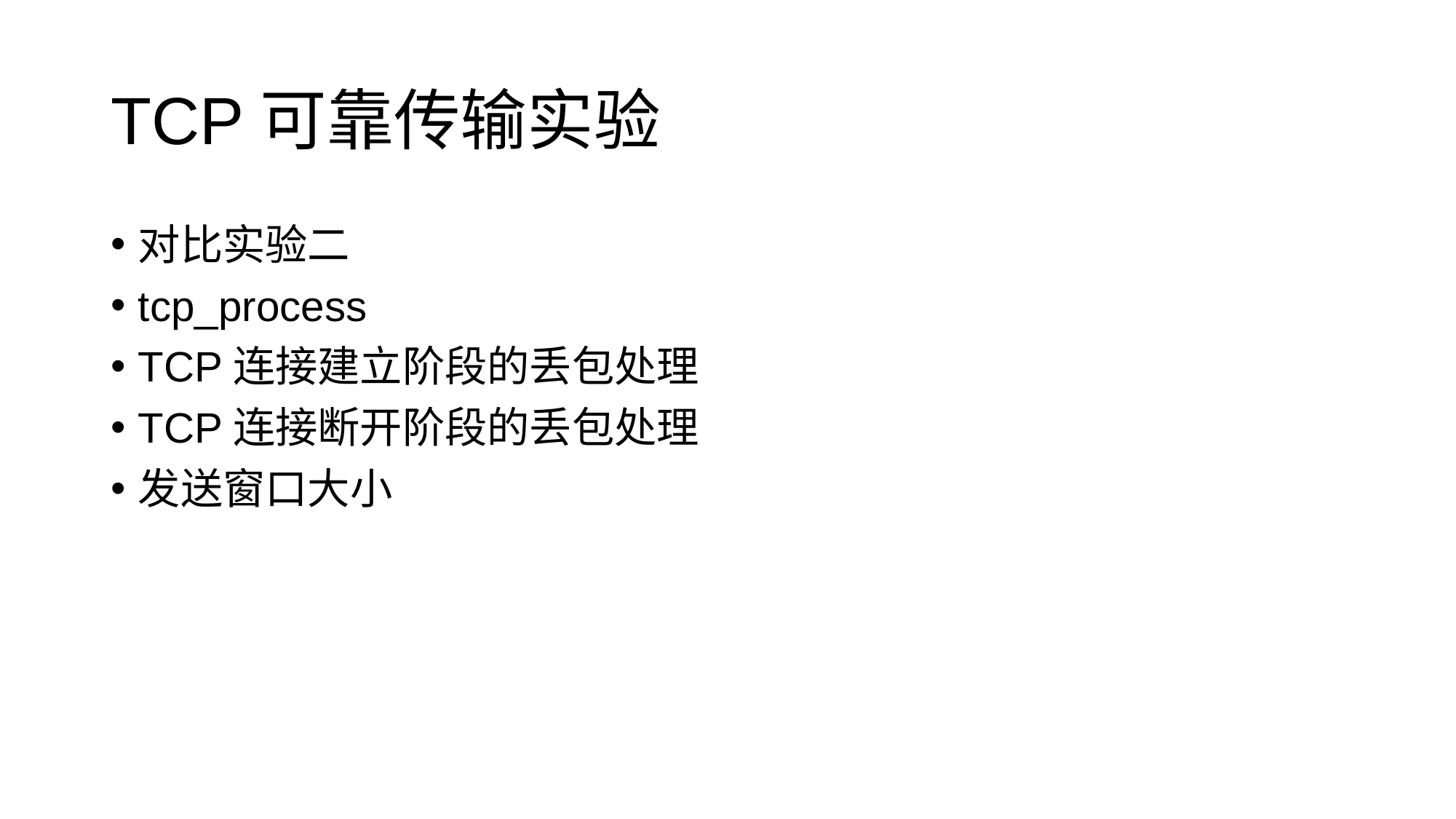

# TCP可靠传输实验
对比实验二
tcp_process
TCP连接建立阶段的丢包处理
TCP连接断开阶段的丢包处理
发送窗口大小